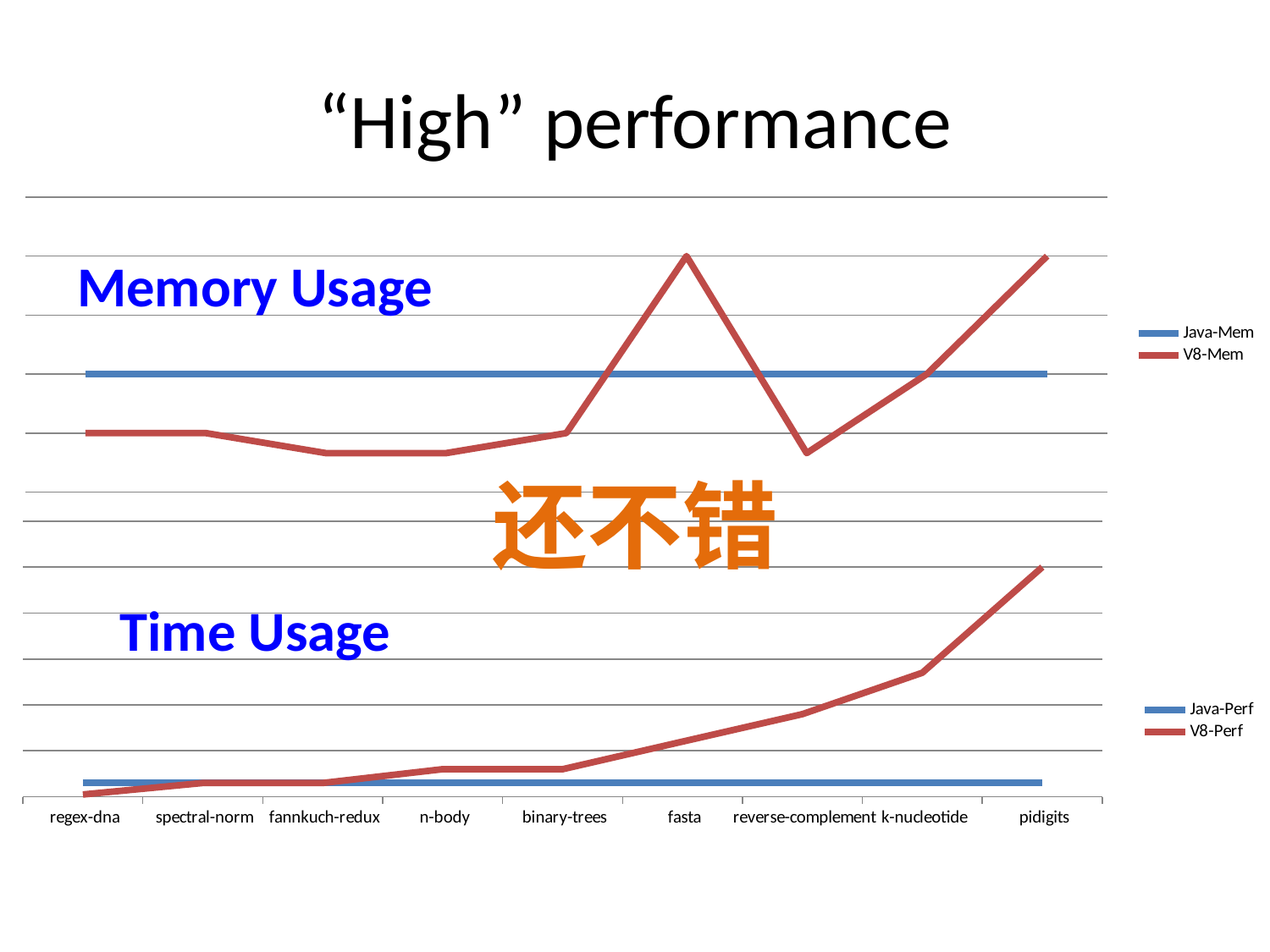

# “High” performance

### Chart

| Category | Java-Mem | V8-Mem |
|---|---|---|
|  regex-dna | 1.0 | 0.5 |
|  spectral-norm | 1.0 | 0.5 |
|  fannkuch-redux | 1.0 | 0.33 |
|  n-body | 1.0 | 0.33 |
|  binary-trees | 1.0 | 0.5 |
|  fasta | 1.0 | 2.0 |
|  reverse-complement | 1.0 | 0.33 |
|  k-nucleotide | 1.0 | 1.0 |
|  pidigits | 1.0 | 2.0 |
Memory Usage
还不错

### Chart

| Category | Java-Perf | V8-Perf |
|---|---|---|
|  regex-dna | 6.0 | 1.0 |
|  spectral-norm | 6.0 | 6.0 |
|  fannkuch-redux | 6.0 | 6.0 |
|  n-body | 6.0 | 12.0 |
|  binary-trees | 6.0 | 12.0 |
|  fasta | 6.0 | 24.0 |
|  reverse-complement | 6.0 | 36.0 |
|  k-nucleotide | 6.0 | 54.0 |
|  pidigits | 6.0 | 100.0 |
Time Usage